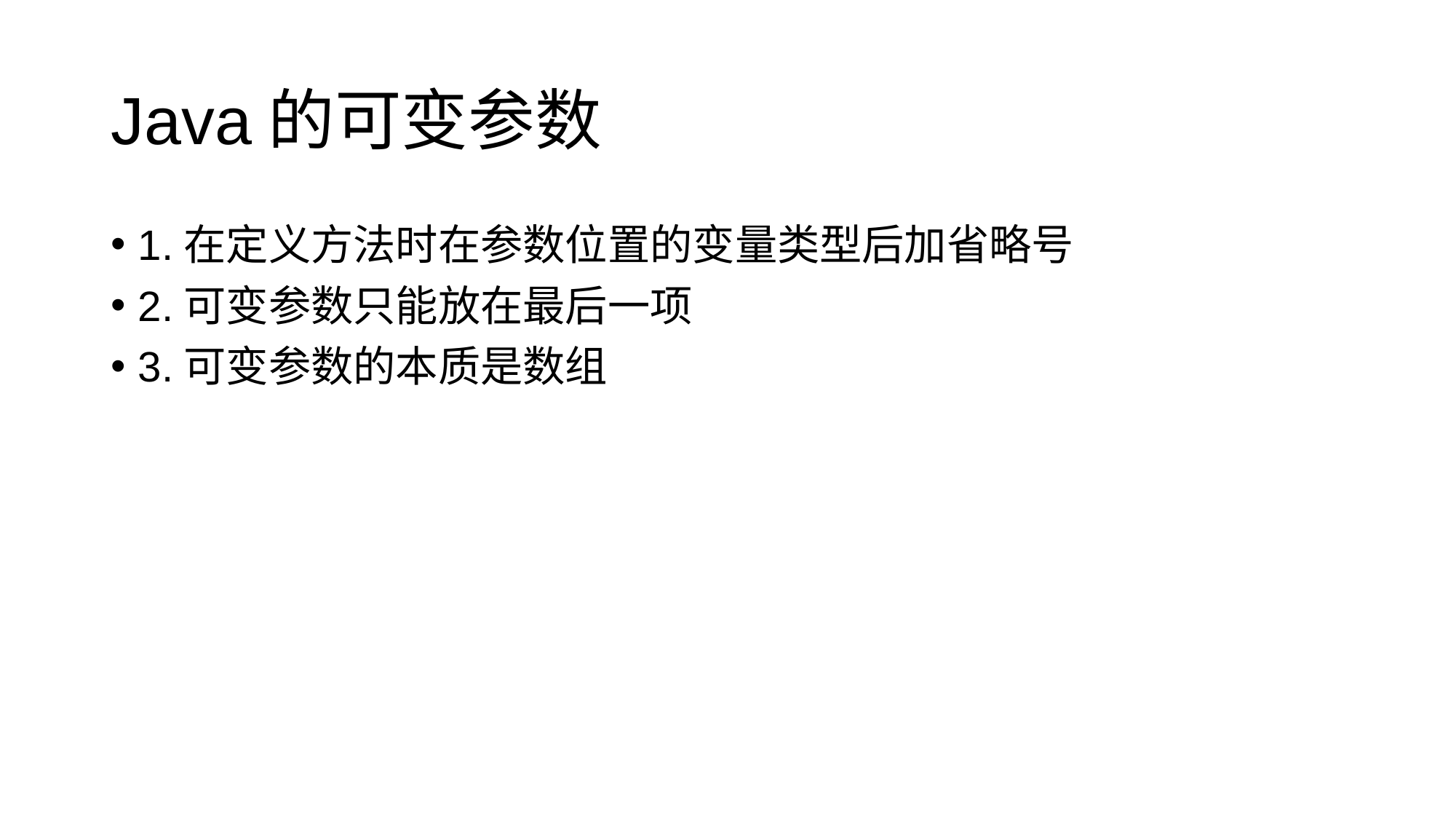

# Java的可变参数
1.在定义方法时在参数位置的变量类型后加省略号
2.可变参数只能放在最后一项
3.可变参数的本质是数组